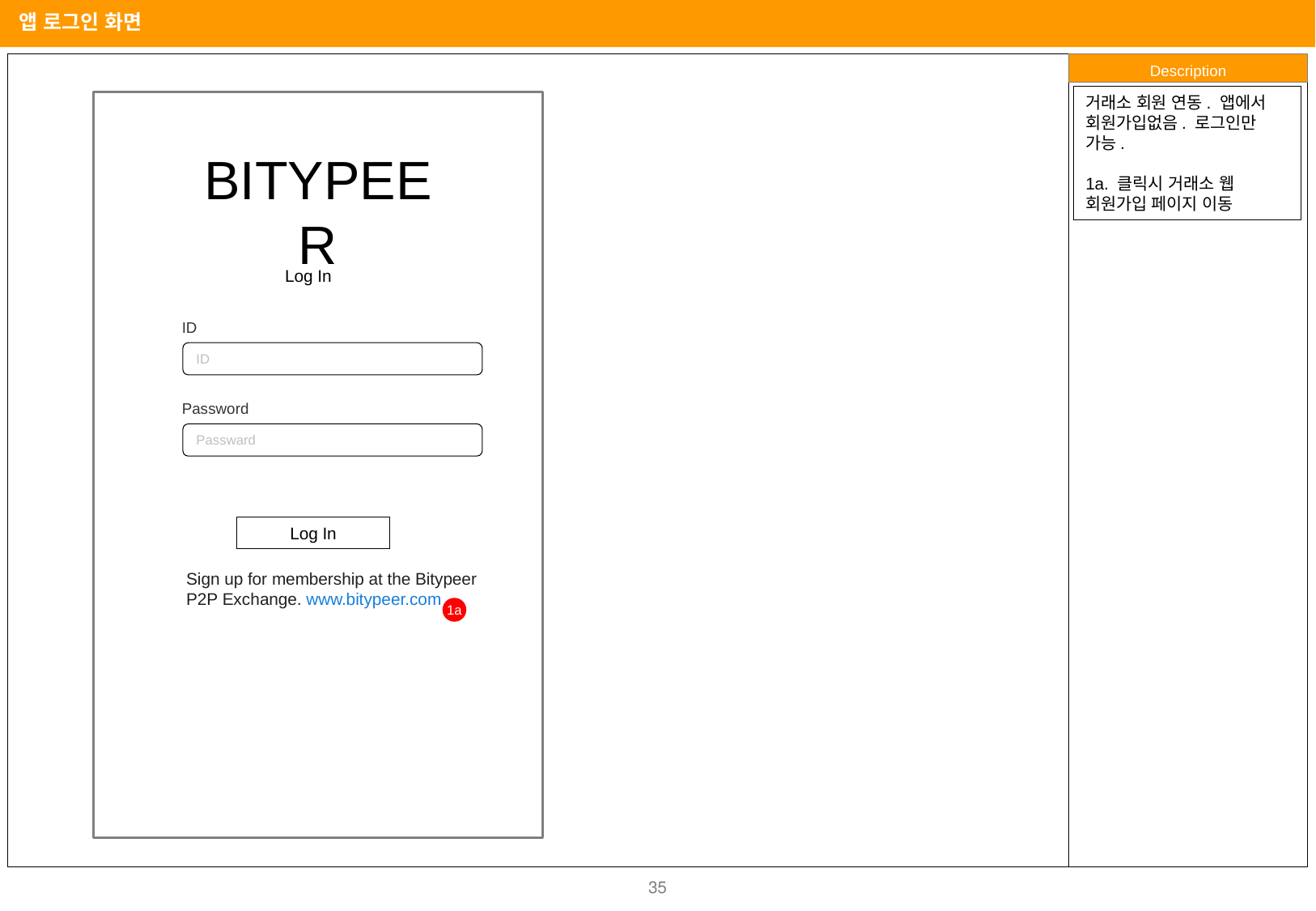

앱 로그인 화면
거래소 회원 연동. 앱에서 회원가입없음. 로그인만 가능.

1a. 클릭시 거래소 웹 회원가입 페이지 이동

BITYPEER
Log In
ID
ID
Password
Passward
Log In
Sign up for membership at the Bitypeer P2P Exchange. www.bitypeer.com
1a